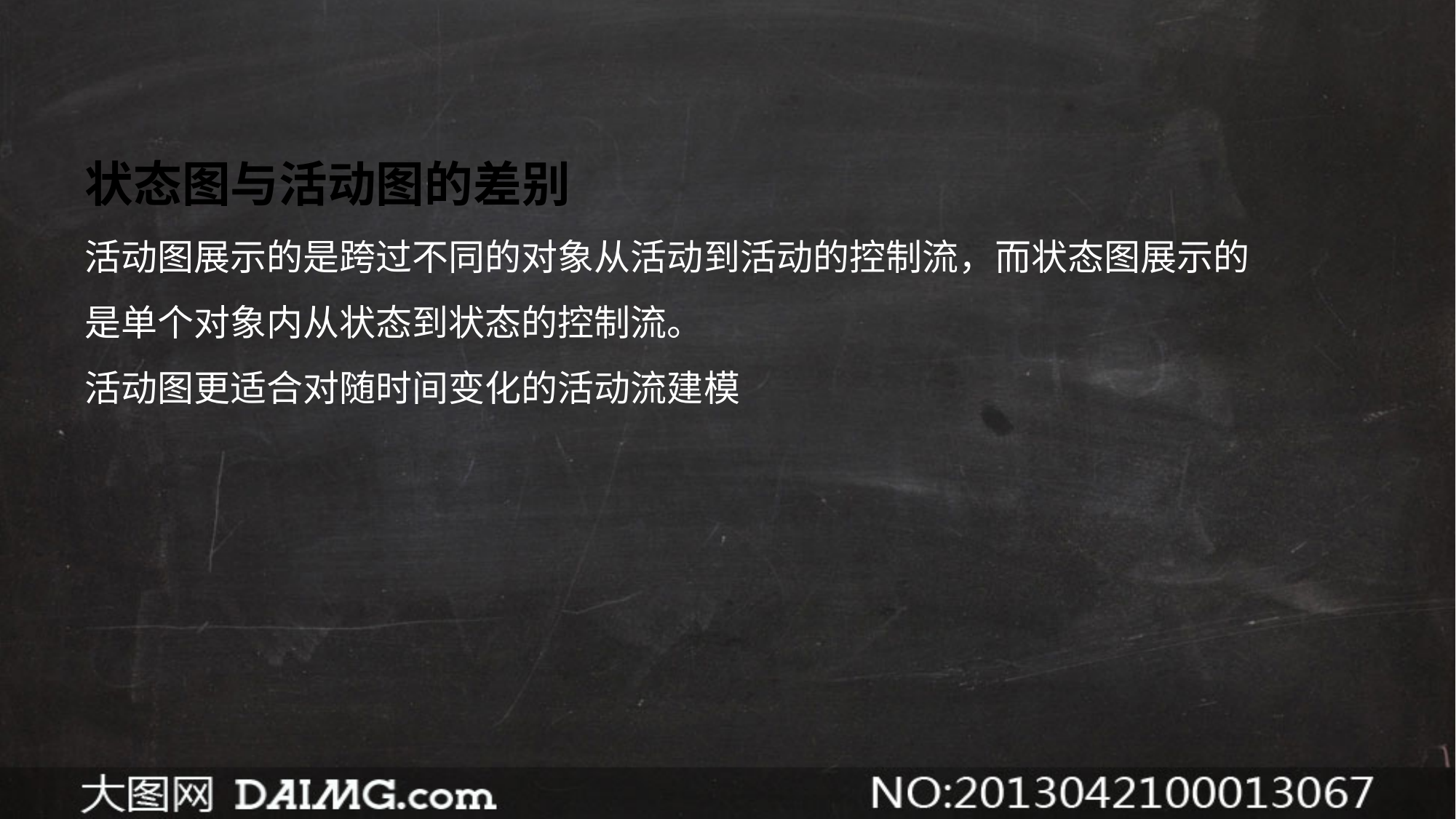

状态图与活动图的差别
活动图展示的是跨过不同的对象从活动到活动的控制流，而状态图展示的是单个对象内从状态到状态的控制流。
活动图更适合对随时间变化的活动流建模